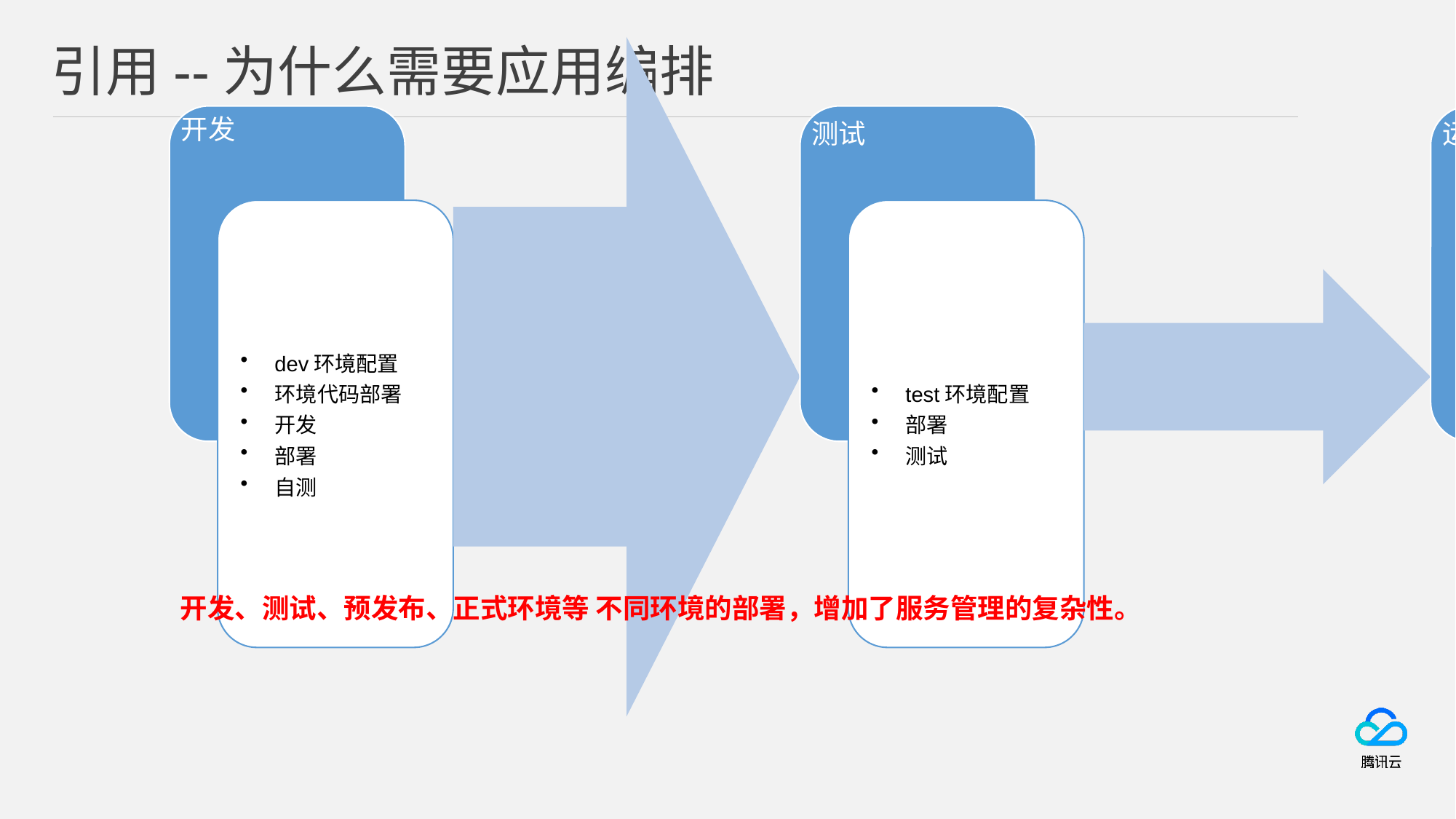

开发
dev环境配置
测试
test环境配置
开发
部署
部署
测试
自测
环境代码部署
# 引用--为什么需要应用编排
开发、测试、预发布、正式环境等 不同环境的部署，增加了服务管理的复杂性。